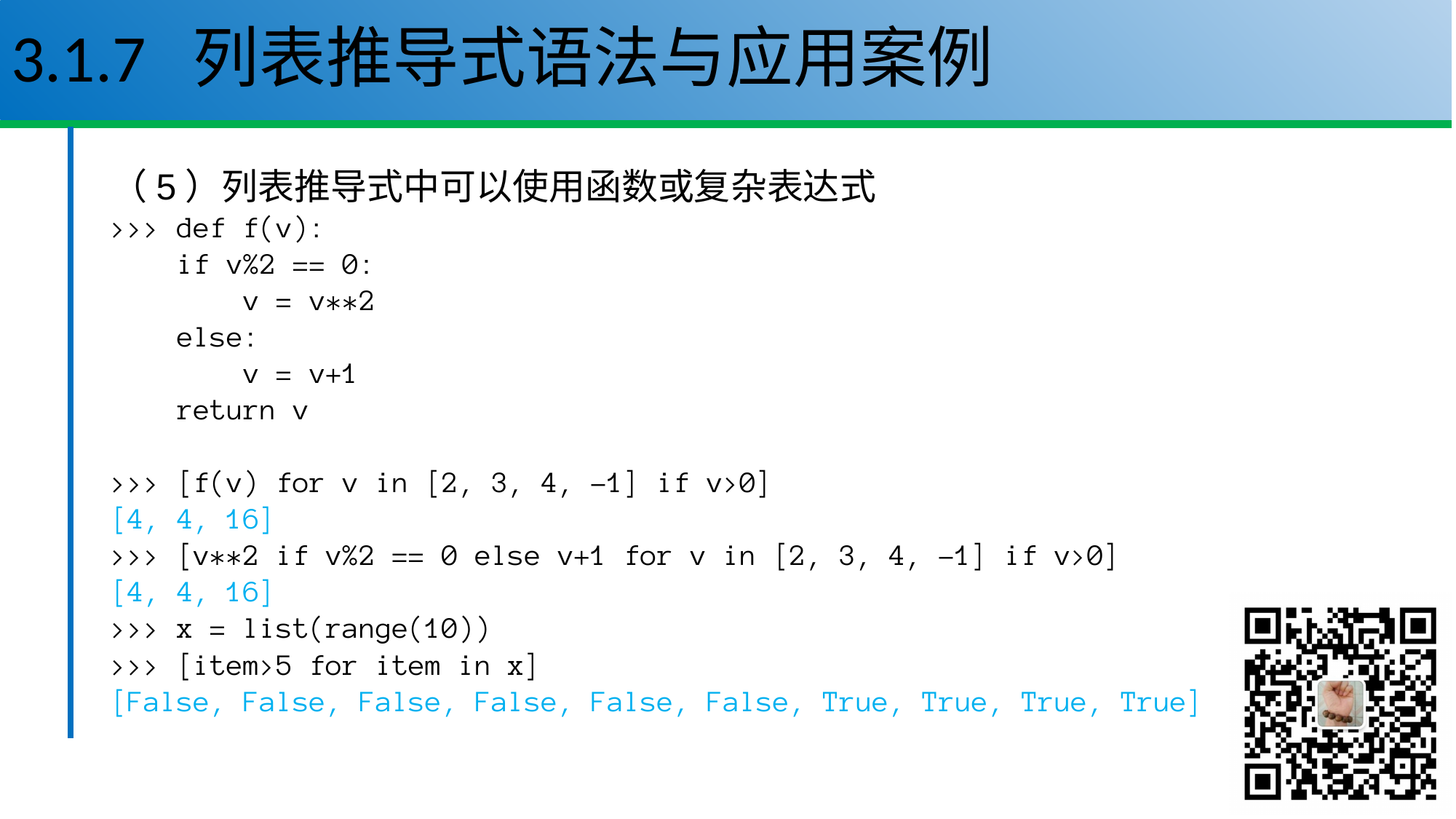

# 3.1.7  列表推导式语法与应用案例
（5）列表推导式中可以使用函数或复杂表达式
>>> def f(v):
    if v%2 == 0:
        v = v**2
    else:
        v = v+1
    return v

>>> [f(v) for v in [2, 3, 4, -1] if v>0]
[4, 4, 16]
>>> [v**2 if v%2 == 0 else v+1 for v in [2, 3, 4, -1] if v>0]
[4, 4, 16]
>>> x = list(range(10))
>>> [item>5 for item in x]
[False, False, False, False, False, False, True, True, True, True]
34